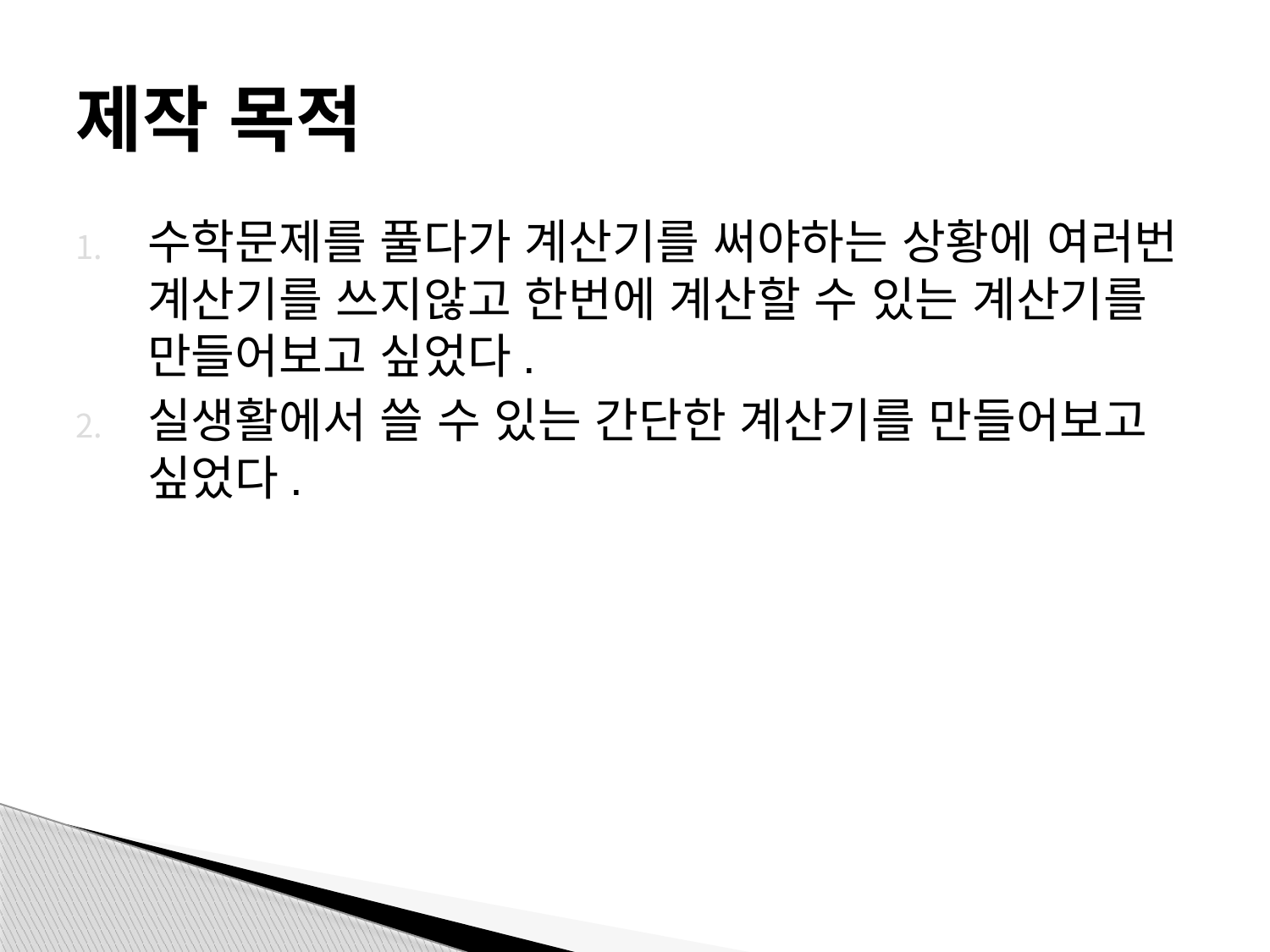

# 제작 목적
수학문제를 풀다가 계산기를 써야하는 상황에 여러번 계산기를 쓰지않고 한번에 계산할 수 있는 계산기를 만들어보고 싶었다.
실생활에서 쓸 수 있는 간단한 계산기를 만들어보고 싶었다.